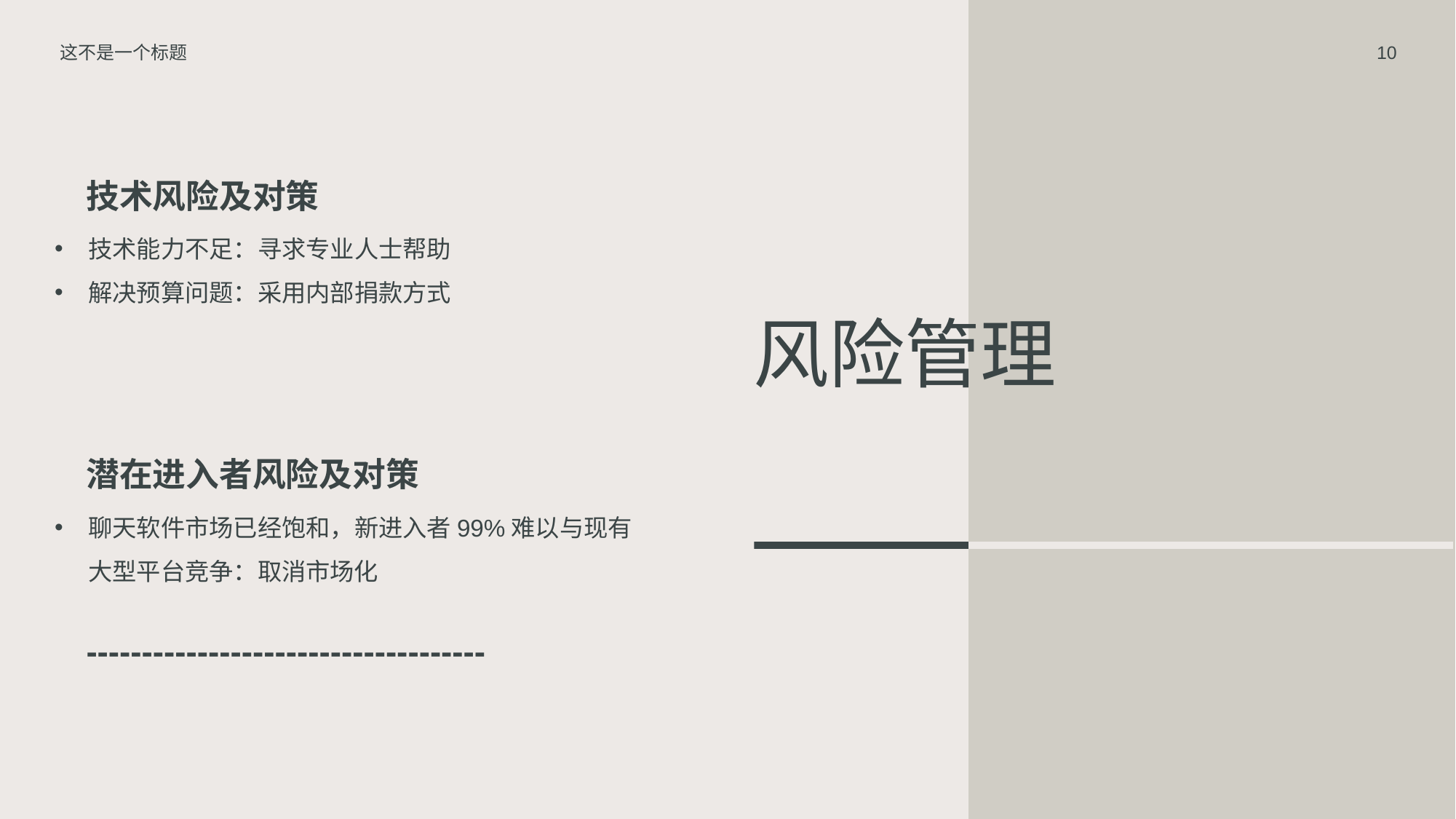

这不是一个标题
10
技术风险及对策
技术能力不足：寻求专业人士帮助
解决预算问题：采用内部捐款方式
# 风险管理
潜在进入者风险及对策
聊天软件市场已经饱和，新进入者99%难以与现有大型平台竞争：取消市场化
------------------------------------